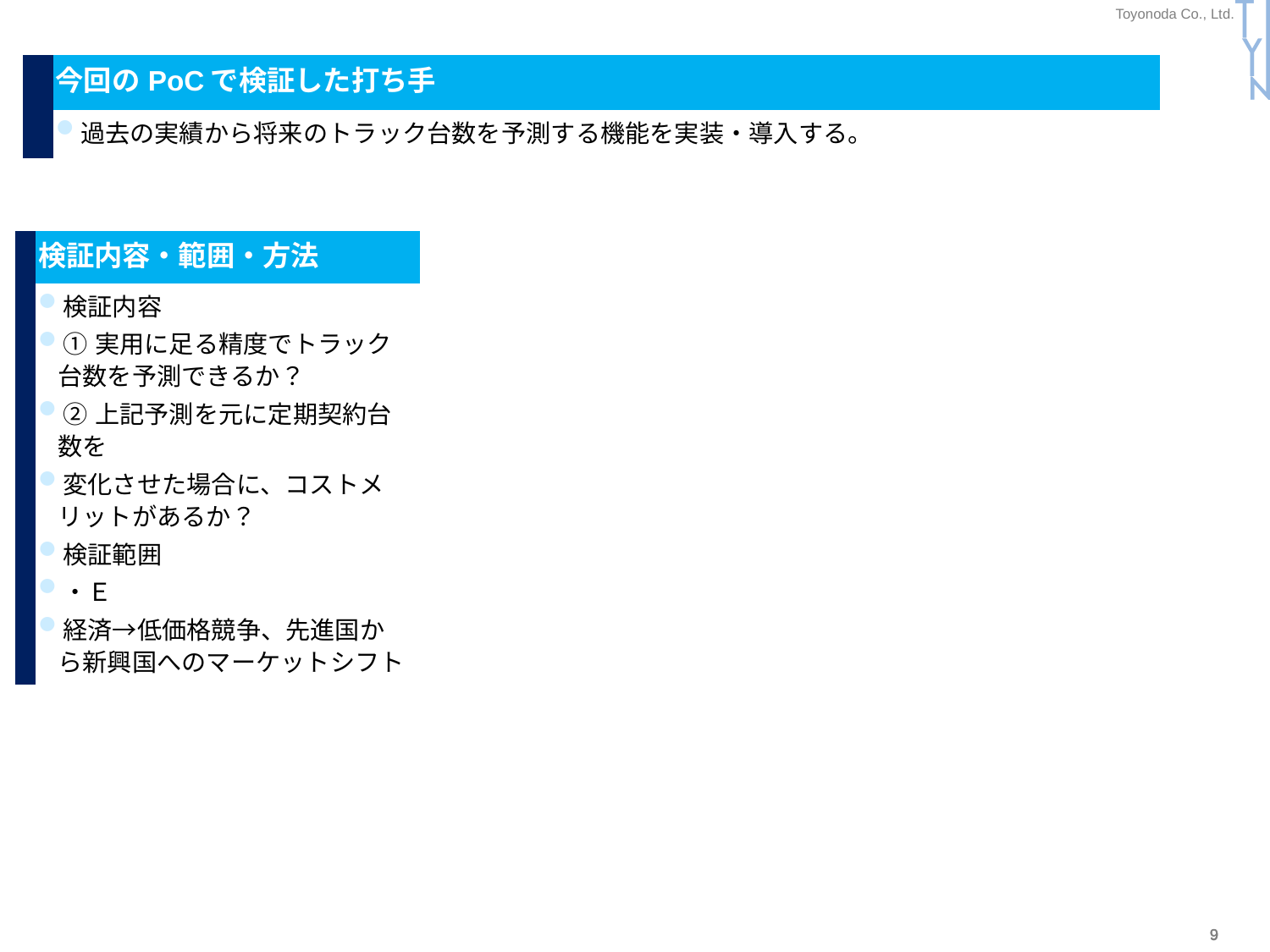

|  | 今回のPoCで検証した打ち手 |
| --- | --- |
|  | 過去の実績から将来のトラック台数を予測する機能を実装・導入する。 |

|  |  |
| --- | --- |
|  |  |
|  |  |
|  |  |
|  | 検証内容・範囲・方法 |
| --- | --- |
|  | 検証内容 ①実用に足る精度でトラック台数を予測できるか？ ②上記予測を元に定期契約台数を 変化させた場合に、コストメリットがあるか？ 検証範囲 ・Ｅ 経済→低価格競争、先進国から新興国へのマーケットシフト |
|  |
| --- |
|  |
|  |
|  |
|  |
|  |
|  |
|  |
|  |